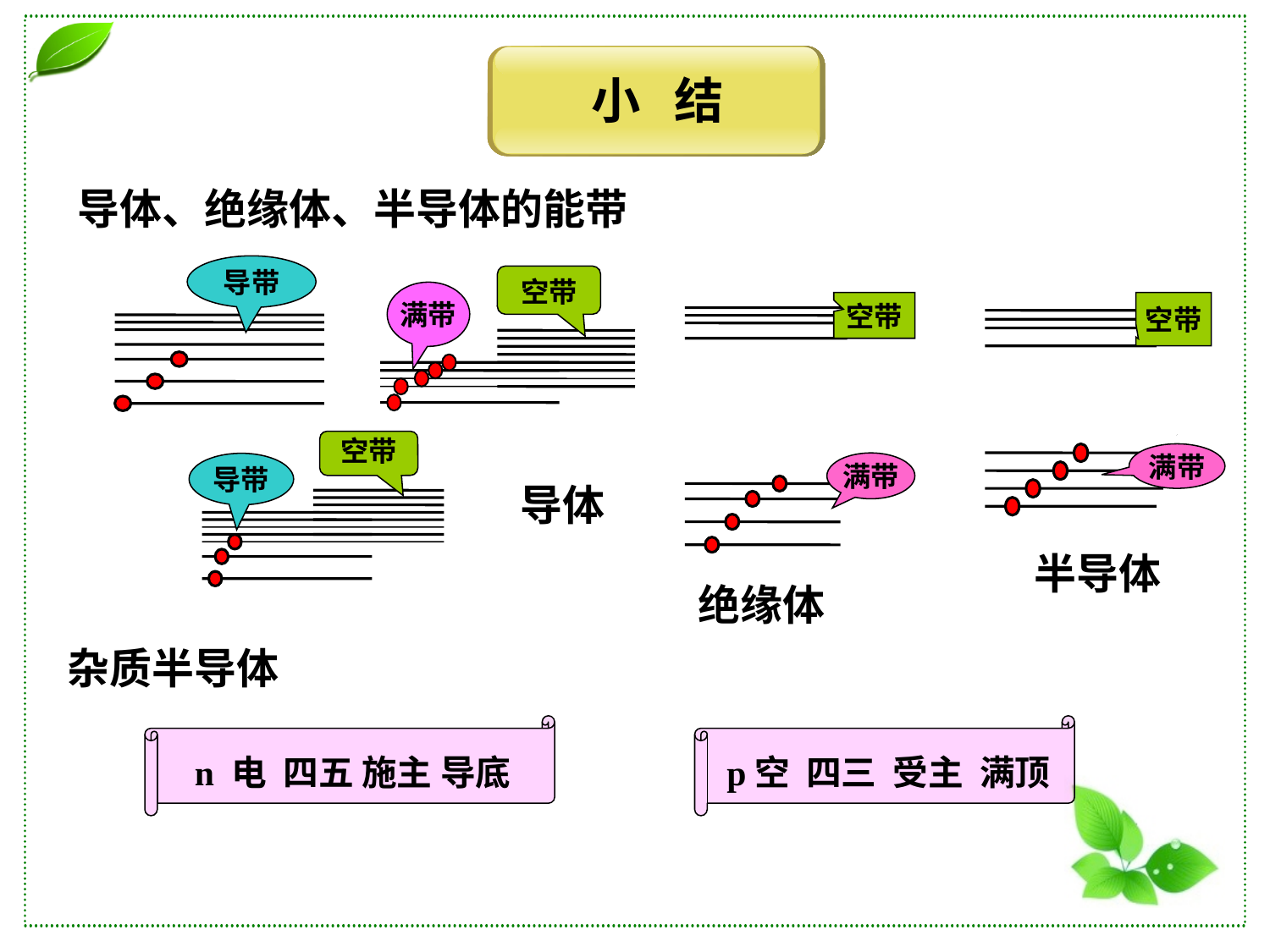

小   结
导体、绝缘体、半导体的能带
导带

空带
满带

空带
导带

导体
空带

满带

绝缘体
空带

满带

半导体
杂质半导体
n 电  四五 施主 导底
  p空  四三  受主  满顶